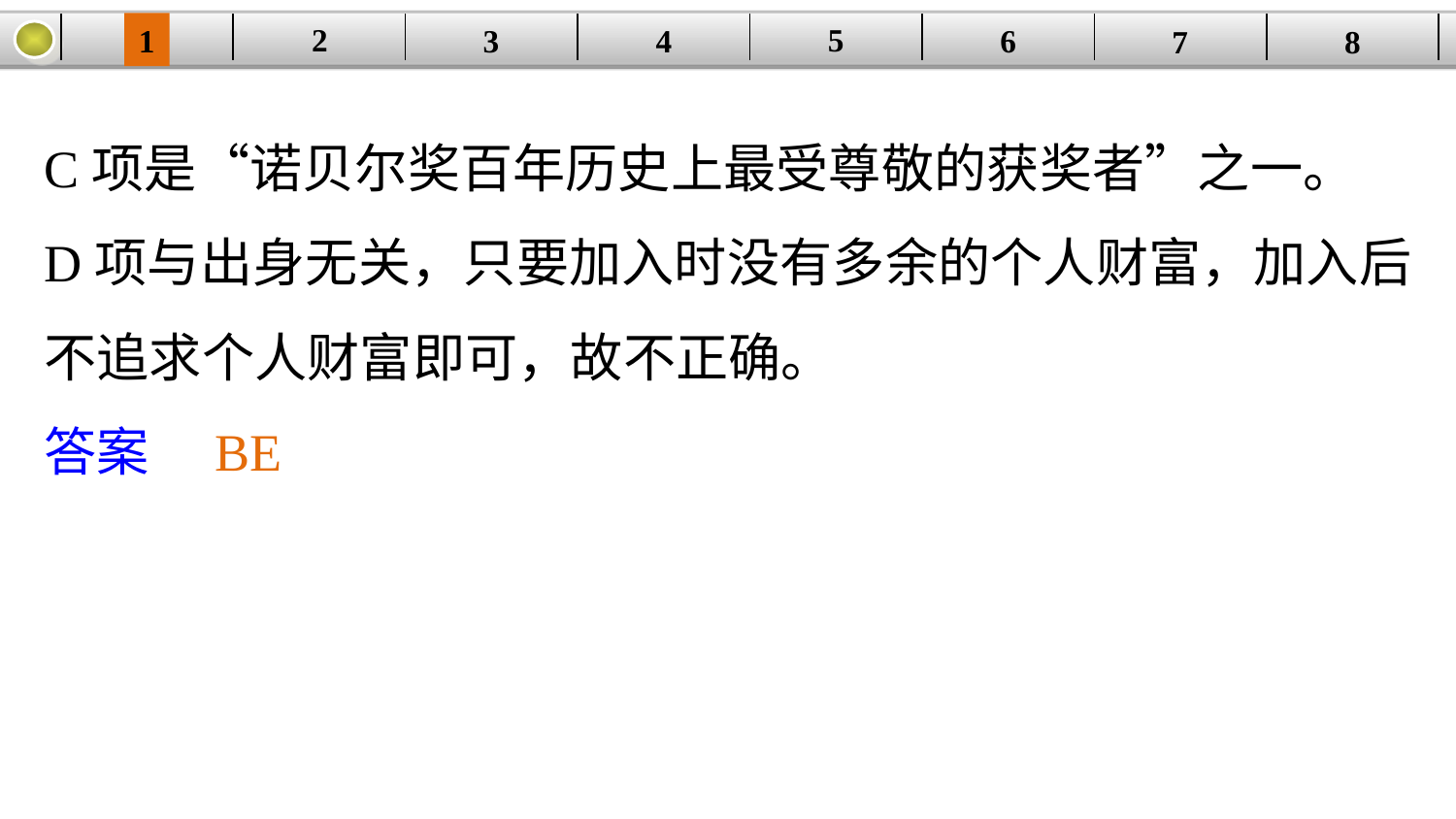

5
2
1
4
6
|  |  |  |  |  |  |  |  |
| --- | --- | --- | --- | --- | --- | --- | --- |
3
8
7

C项是“诺贝尔奖百年历史上最受尊敬的获奖者”之一。
D项与出身无关，只要加入时没有多余的个人财富，加入后不追求个人财富即可，故不正确。
答案　BE